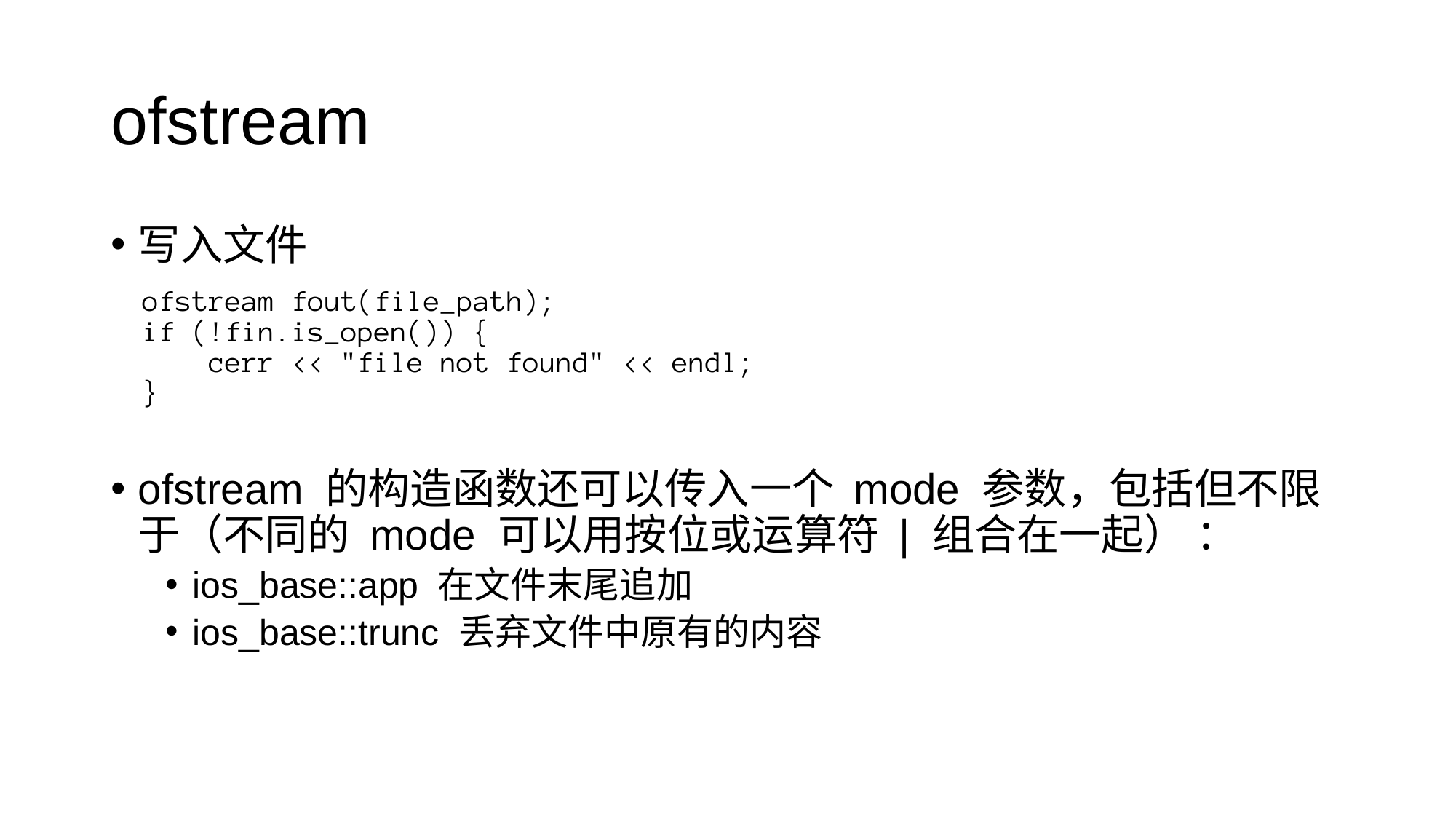

# ofstream
写入文件

ofstream 的构造函数还可以传入一个 mode 参数，包括但不限于（不同的 mode 可以用按位或运算符 | 组合在一起） ：
ios_base::app 在文件末尾追加
ios_base::trunc 丢弃文件中原有的内容

| ofstream fout(file\_path); if (!fin.is\_open()) { cerr << "file not found" << endl; } |
| --- |